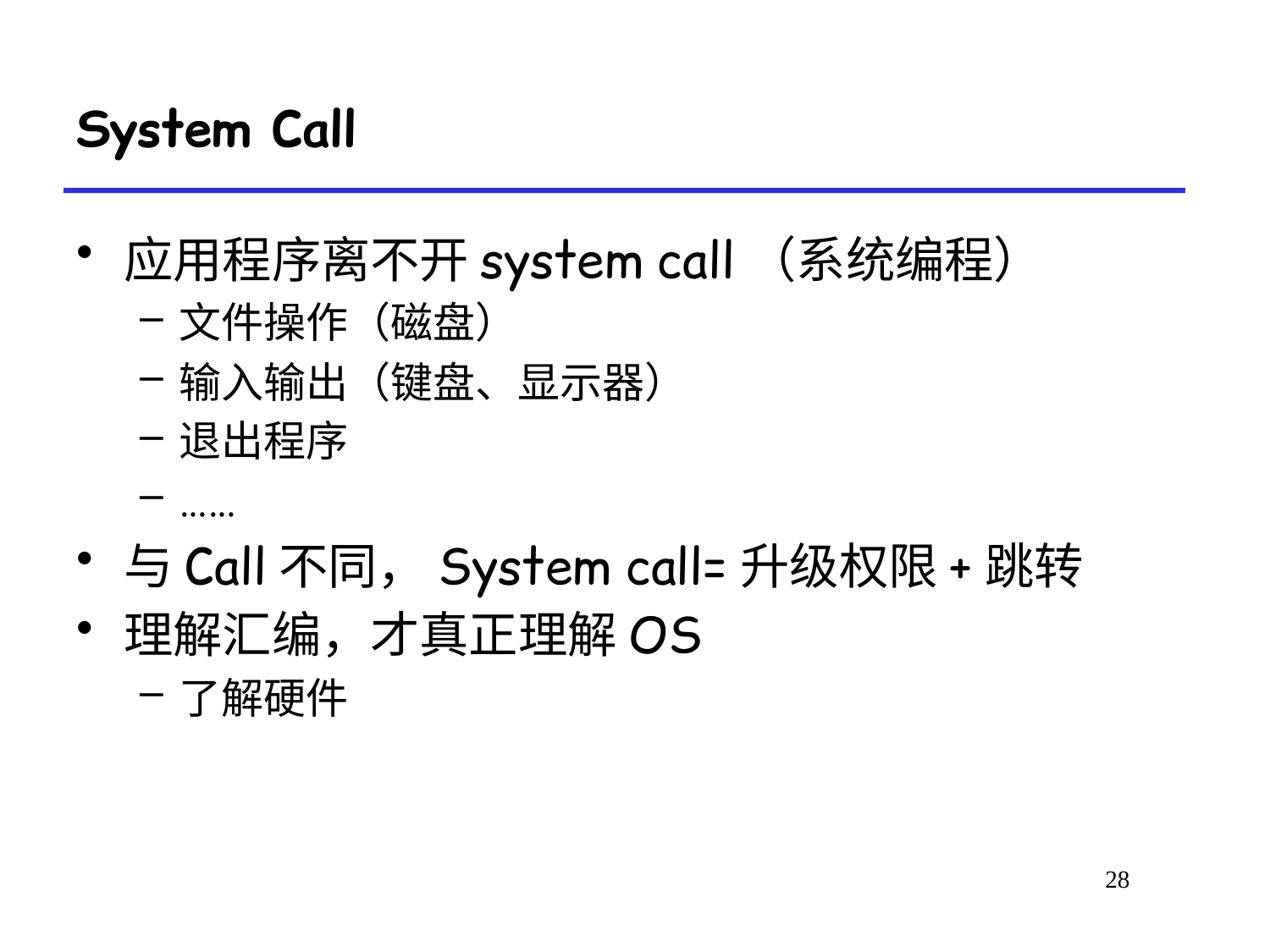

# System Call
应用程序离不开system call（系统编程）
文件操作（磁盘）
输入输出（键盘、显示器）
退出程序
……
与Call不同，System call=升级权限+跳转
理解汇编，才真正理解OS
了解硬件

28